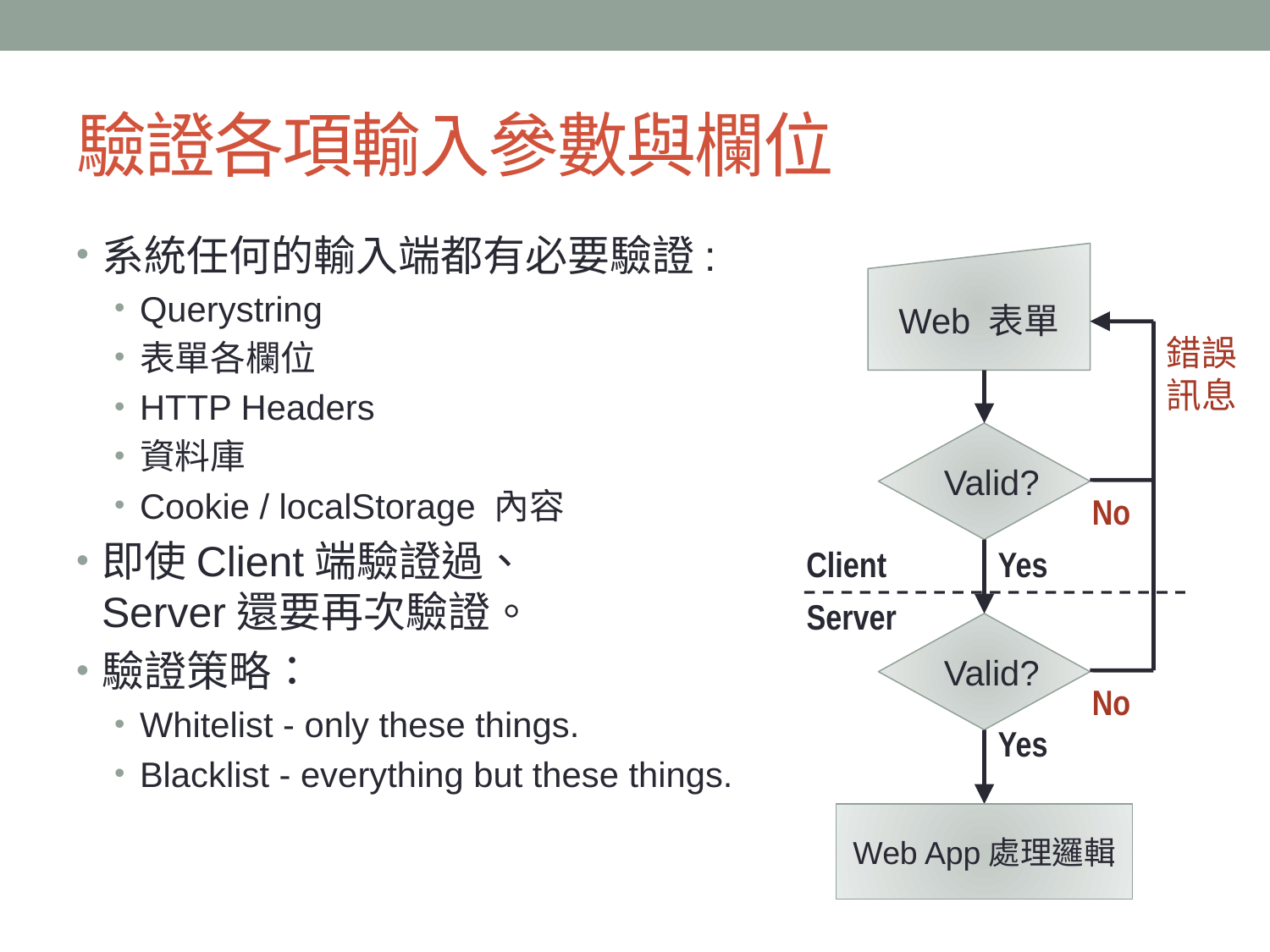

# 驗證各項輸入參數與欄位
系統任何的輸入端都有必要驗證:
Querystring
表單各欄位
HTTP Headers
資料庫
Cookie / localStorage 內容
即使Client端驗證過、
Server還要再次驗證。
驗證策略：
Whitelist - only these things.
Blacklist - everything but these things.
Web 表單

錯誤
訊息

Valid?

No
Client
Yes

Server

Valid?

No
Yes

Web App處理邏輯